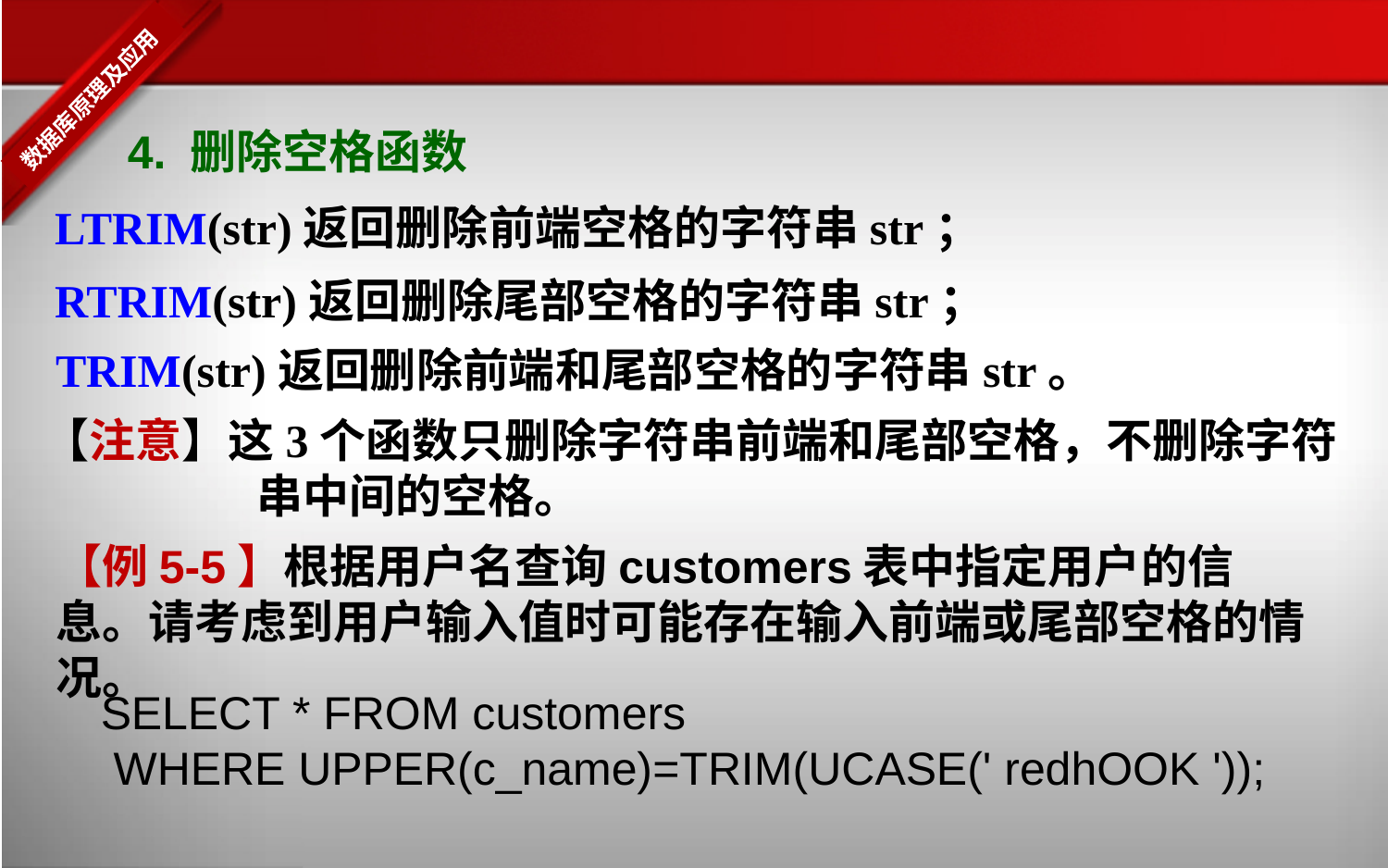

4. 删除空格函数
 LTRIM(str)返回删除前端空格的字符串str；
 RTRIM(str)返回删除尾部空格的字符串str；
TRIM(str)返回删除前端和尾部空格的字符串str。
【注意】这3个函数只删除字符串前端和尾部空格，不删除字符串中间的空格。
【例5-5】根据用户名查询customers表中指定用户的信息。请考虑到用户输入值时可能存在输入前端或尾部空格的情况。
SELECT * FROM customers
 WHERE UPPER(c_name)=TRIM(UCASE(' redhOOK '));